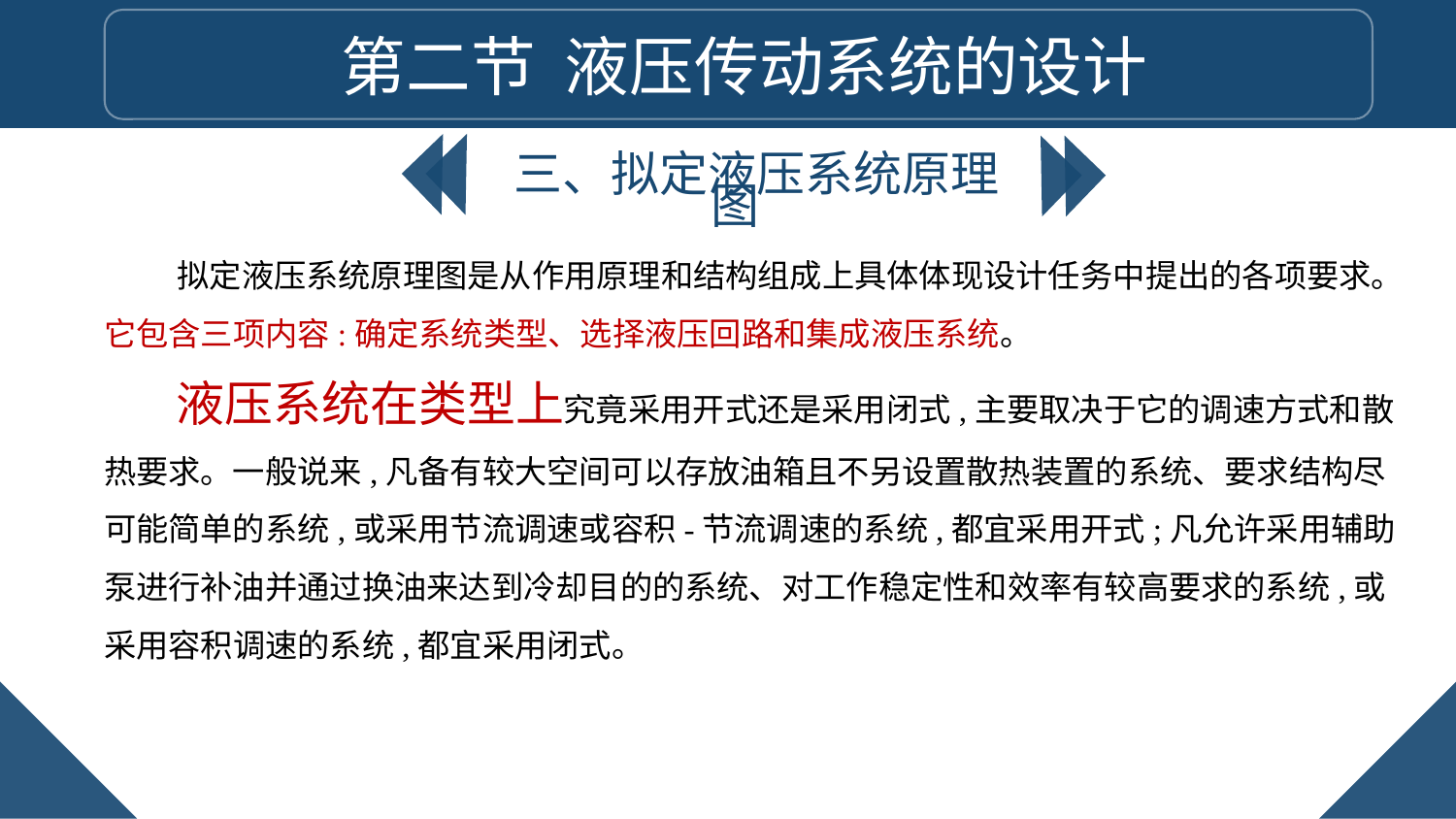

第二节  液压传动系统的设计

三、拟定液压系统原理图
拟定液压系统原理图是从作用原理和结构组成上具体体现设计任务中提出的各项要求。它包含三项内容:确定系统类型、选择液压回路和集成液压系统。
液压系统在类型上究竟采用开式还是采用闭式,主要取决于它的调速方式和散热要求。一般说来,凡备有较大空间可以存放油箱且不另设置散热装置的系统、要求结构尽可能简单的系统,或采用节流调速或容积-节流调速的系统,都宜采用开式;凡允许采用辅助泵进行补油并通过换油来达到冷却目的的系统、对工作稳定性和效率有较高要求的系统,或采用容积调速的系统,都宜采用闭式。